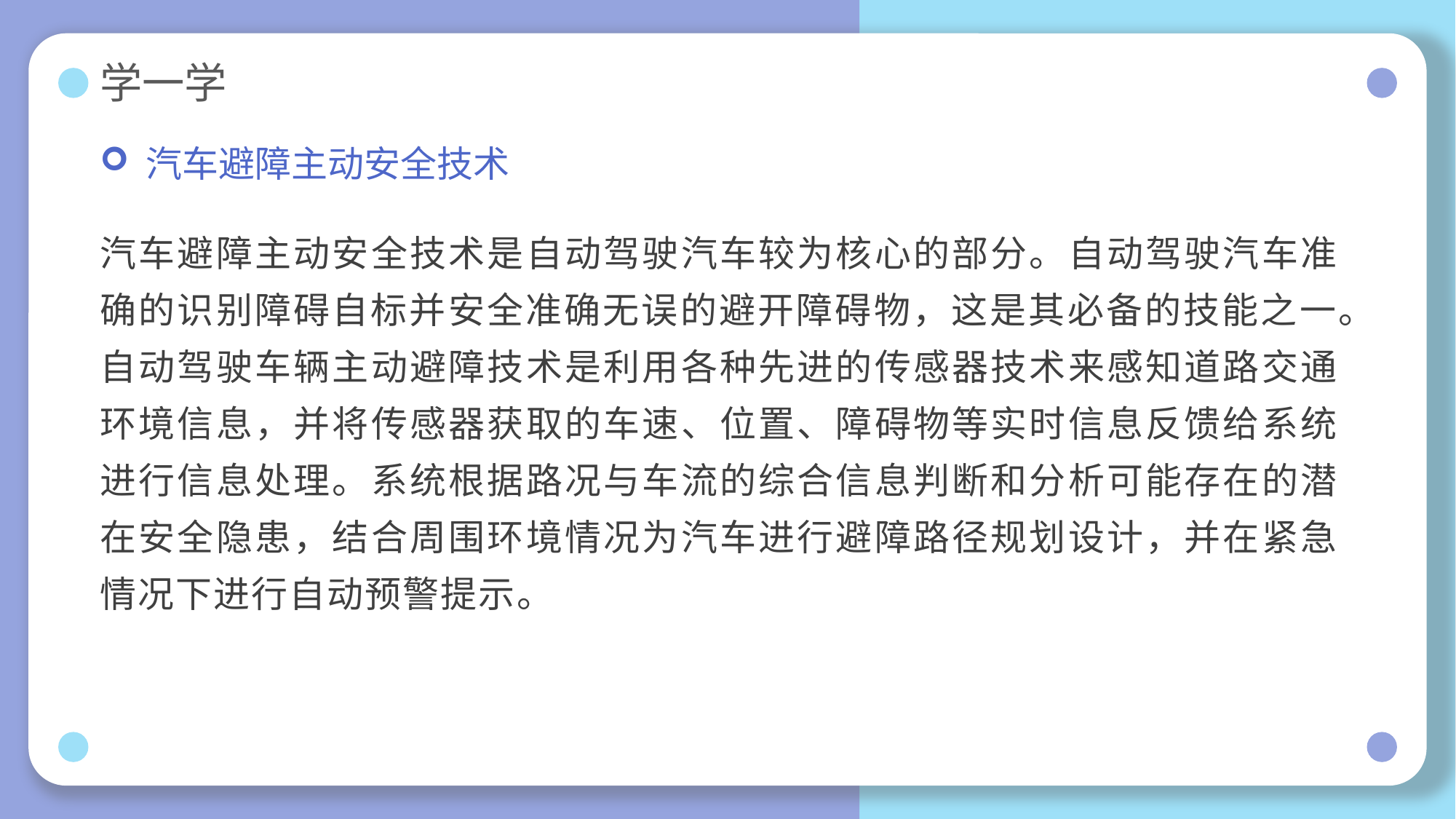

# 学一学
 汽车避障主动安全技术
汽车避障主动安全技术是自动驾驶汽车较为核心的部分。自动驾驶汽车准确的识别障碍自标并安全准确无误的避开障碍物，这是其必备的技能之一。自动驾驶车辆主动避障技术是利用各种先进的传感器技术来感知道路交通环境信息，并将传感器获取的车速、位置、障碍物等实时信息反馈给系统进行信息处理。系统根据路况与车流的综合信息判断和分析可能存在的潜在安全隐患，结合周围环境情况为汽车进行避障路径规划设计，并在紧急情况下进行自动预警提示。